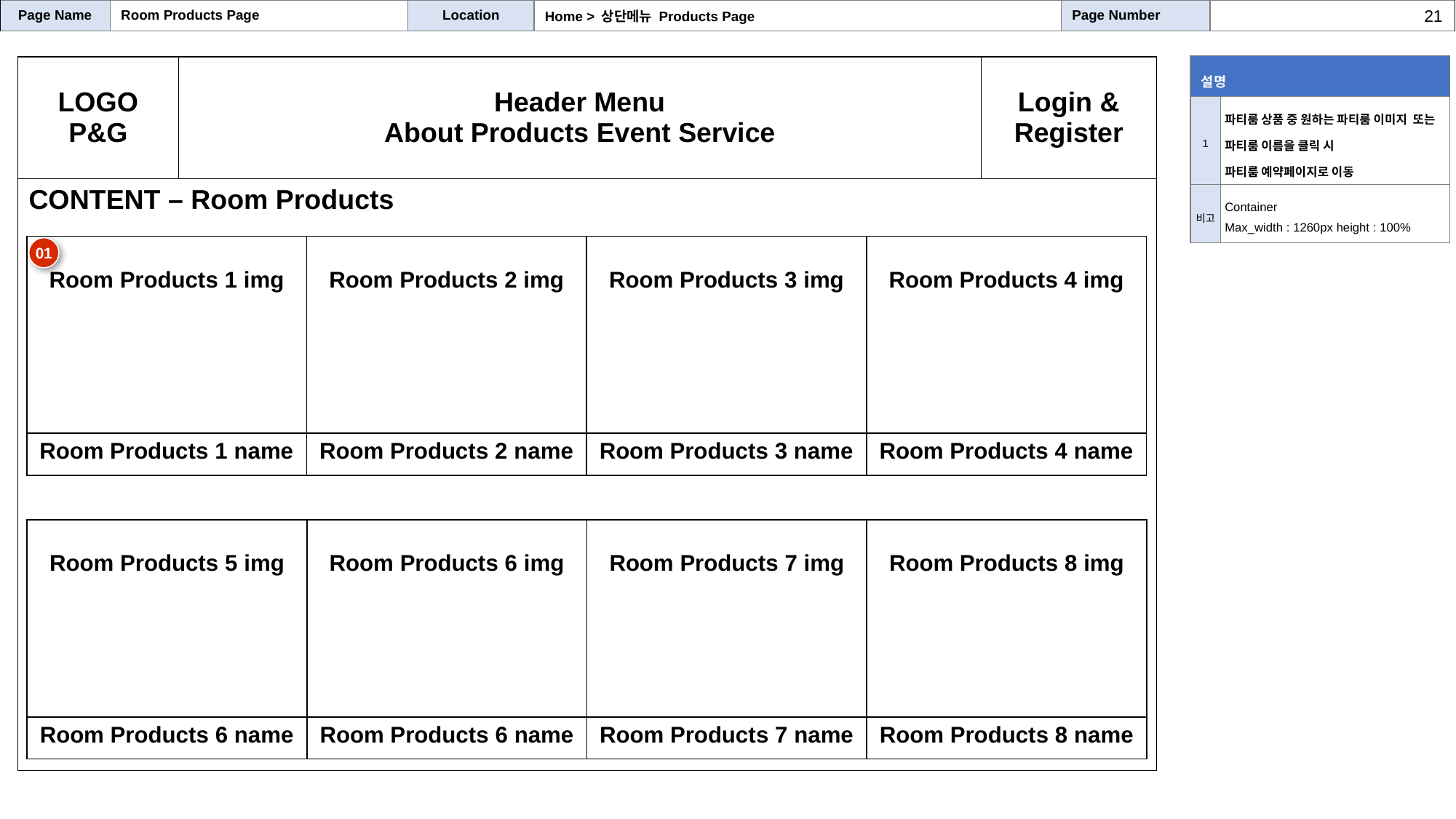

| Page Name | Room Products Page | Location | Home > 상단메뉴 Products Page | Page Number |  |
| --- | --- | --- | --- | --- | --- |
21
| 설명 |  |
| --- | --- |
| 1 | 파티룸 상품 중 원하는 파티룸 이미지 또는 파티룸 이름을 클릭 시 파티룸 예약페이지로 이동 |
| 비고 | Container Max\_width : 1260px height : 100% |
| LOGO P&G | Header Menu About Products Event Service | Login & Register |
| --- | --- | --- |
| CONTENT – Room Products |  |  |

| Room Products 1 img | Room Products 2 img | Room Products 3 img | Room Products 4 img |
| --- | --- | --- | --- |
| Room Products 1 name | Room Products 2 name | Room Products 3 name | Room Products 4 name |
01
| Room Products 5 img | Room Products 6 img | Room Products 7 img | Room Products 8 img |
| --- | --- | --- | --- |
| Room Products 6 name | Room Products 6 name | Room Products 7 name | Room Products 8 name |